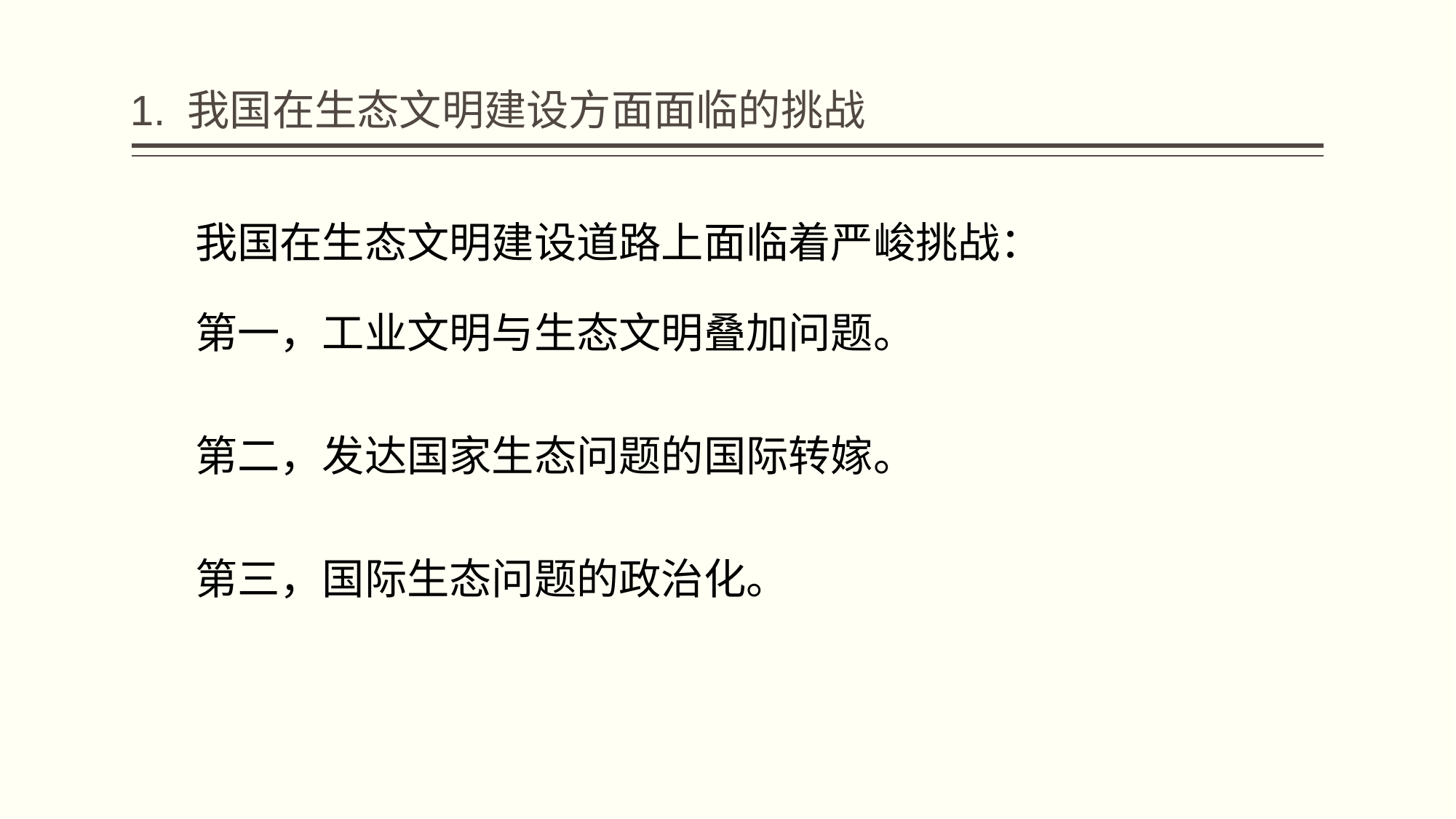

# 1. 我国在生态文明建设方面面临的挑战
我国在生态文明建设道路上面临着严峻挑战：
第一，工业文明与生态文明叠加问题。
第二，发达国家生态问题的国际转嫁。
第三，国际生态问题的政治化。